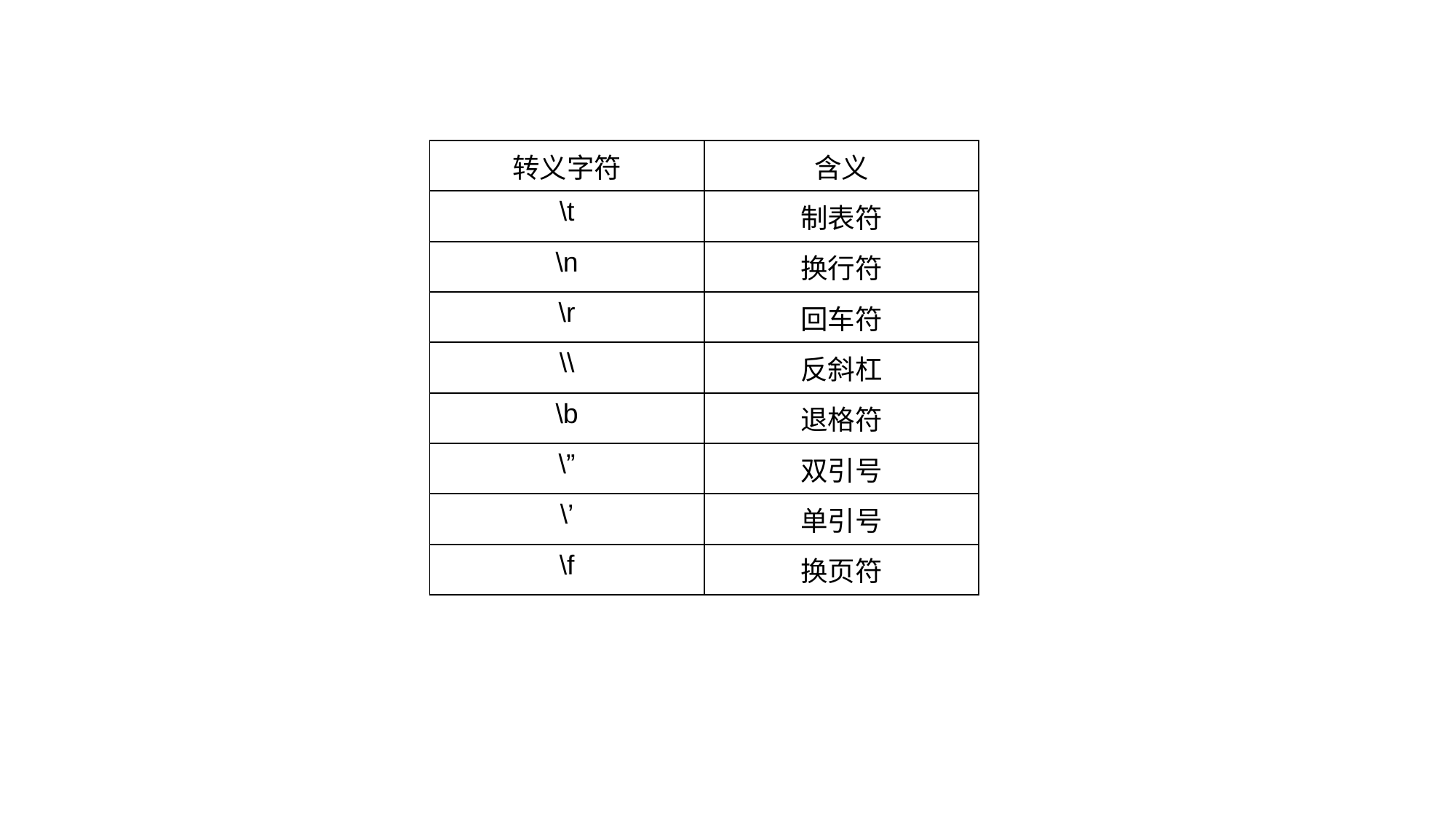

| 转义字符 | 含义 |
| --- | --- |
| \t | 制表符 |
| \n | 换行符 |
| \r | 回车符 |
| \\ | 反斜杠 |
| \b | 退格符 |
| \” | 双引号 |
| \’ | 单引号 |
| \f | 换页符 |